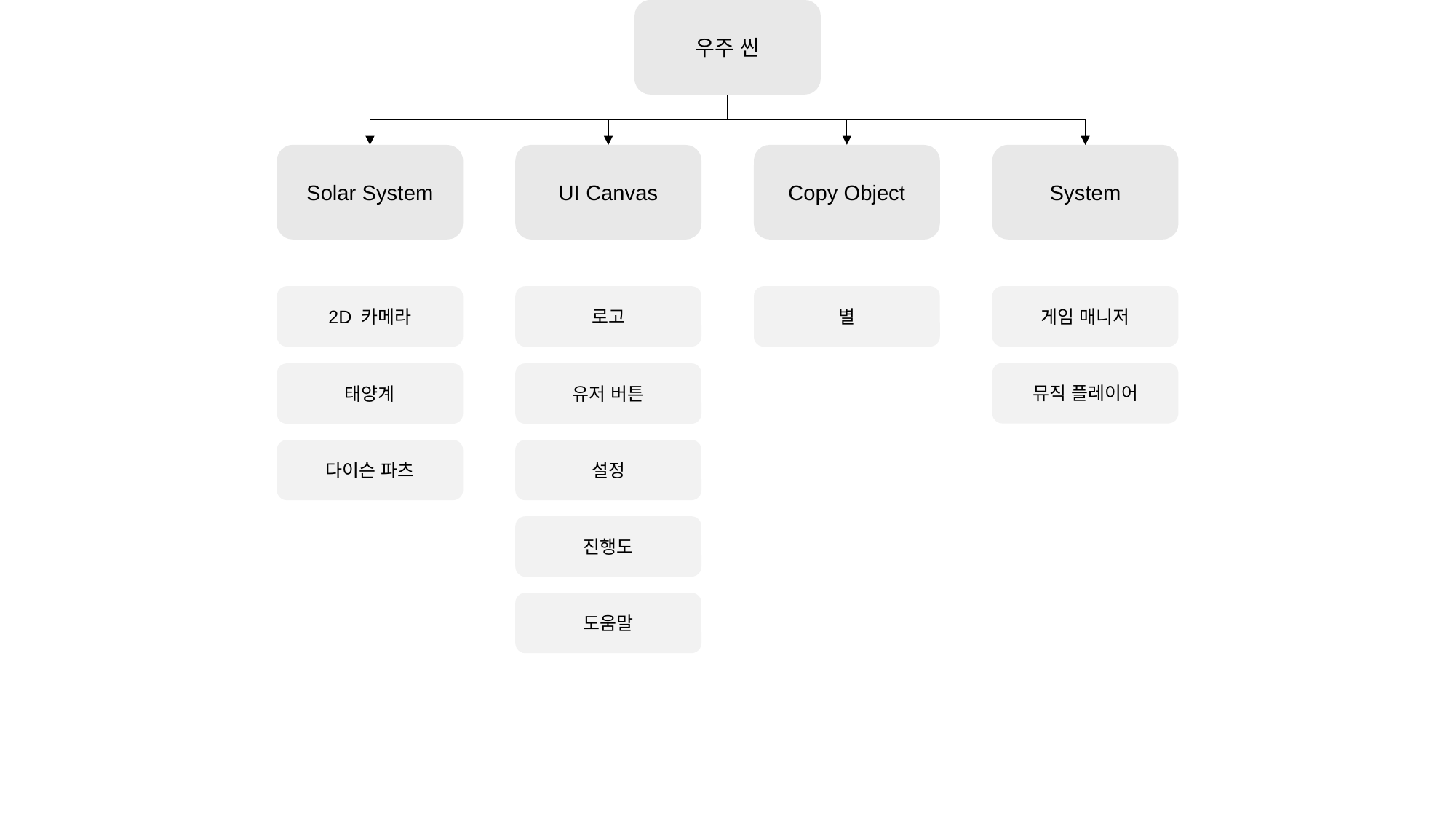

우주 씬
Copy Object
System
Solar System
UI Canvas
2D 카메라
로고
별
게임 매니저
뮤직 플레이어
태양계
유저 버튼
다이슨 파츠
설정
진행도
도움말